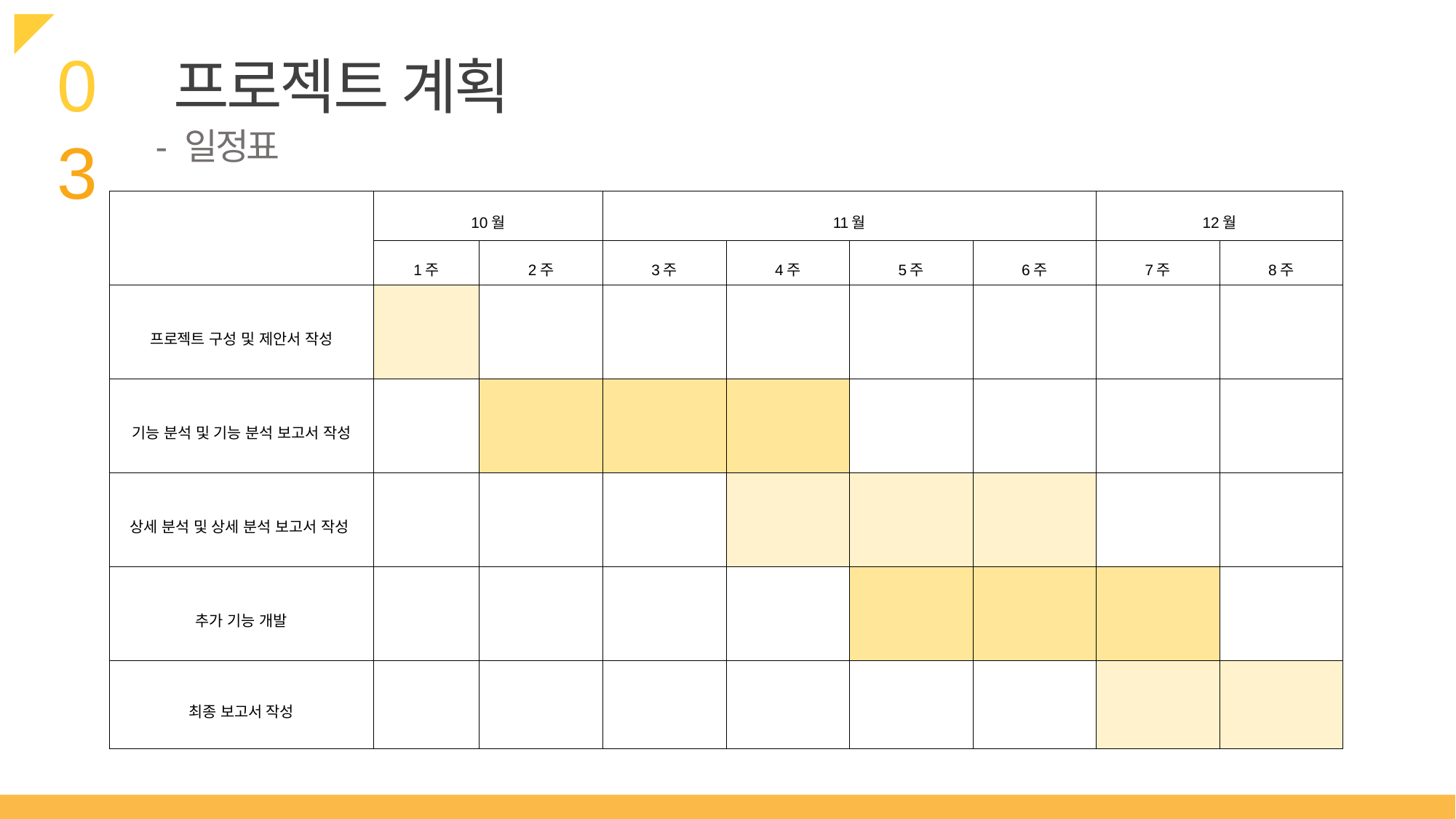

03
프로젝트 계획
- 일정표
|  | 10월 |  | 11월 |  |  |  | 12월 |  |
| --- | --- | --- | --- | --- | --- | --- | --- | --- |
|  | 1주 | 2주 | 3주 | 4주 | 5주 | 6주 | 7주 | 8주 |
| 프로젝트 구성 및 제안서 작성 |  |  |  |  |  |  |  |  |
| 기능 분석 및 기능 분석 보고서 작성 |  |  |  |  |  |  |  |  |
| 상세 분석 및 상세 분석 보고서 작성 |  |  |  |  |  |  |  |  |
| 추가 기능 개발 |  |  |  |  |  |  |  |  |
| 최종 보고서 작성 |  |  |  |  |  |  |  |  |